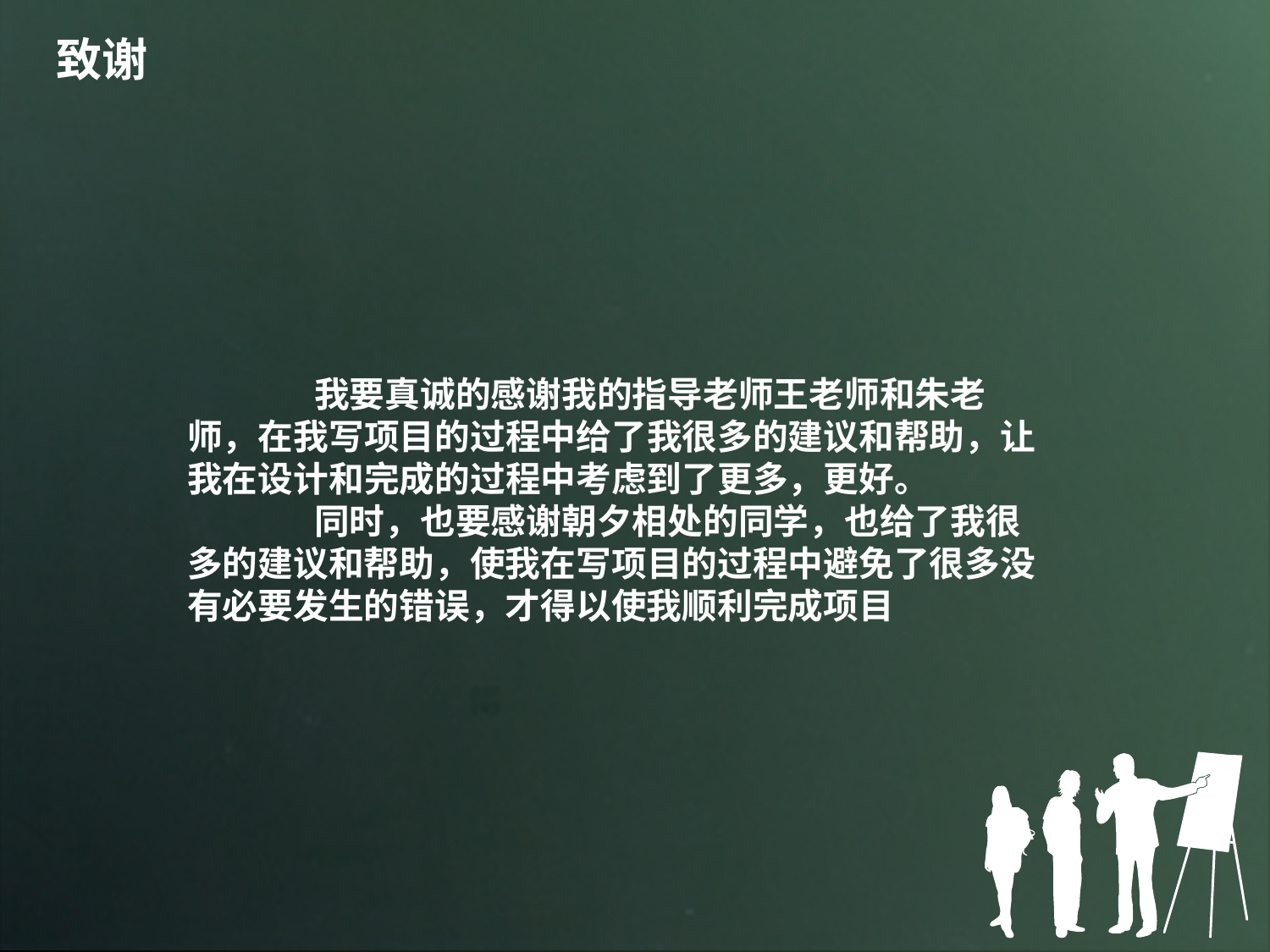

# 致谢
	我要真诚的感谢我的指导老师王老师和朱老师，在我写项目的过程中给了我很多的建议和帮助，让我在设计和完成的过程中考虑到了更多，更好。
	同时，也要感谢朝夕相处的同学，也给了我很多的建议和帮助，使我在写项目的过程中避免了很多没有必要发生的错误，才得以使我顺利完成项目